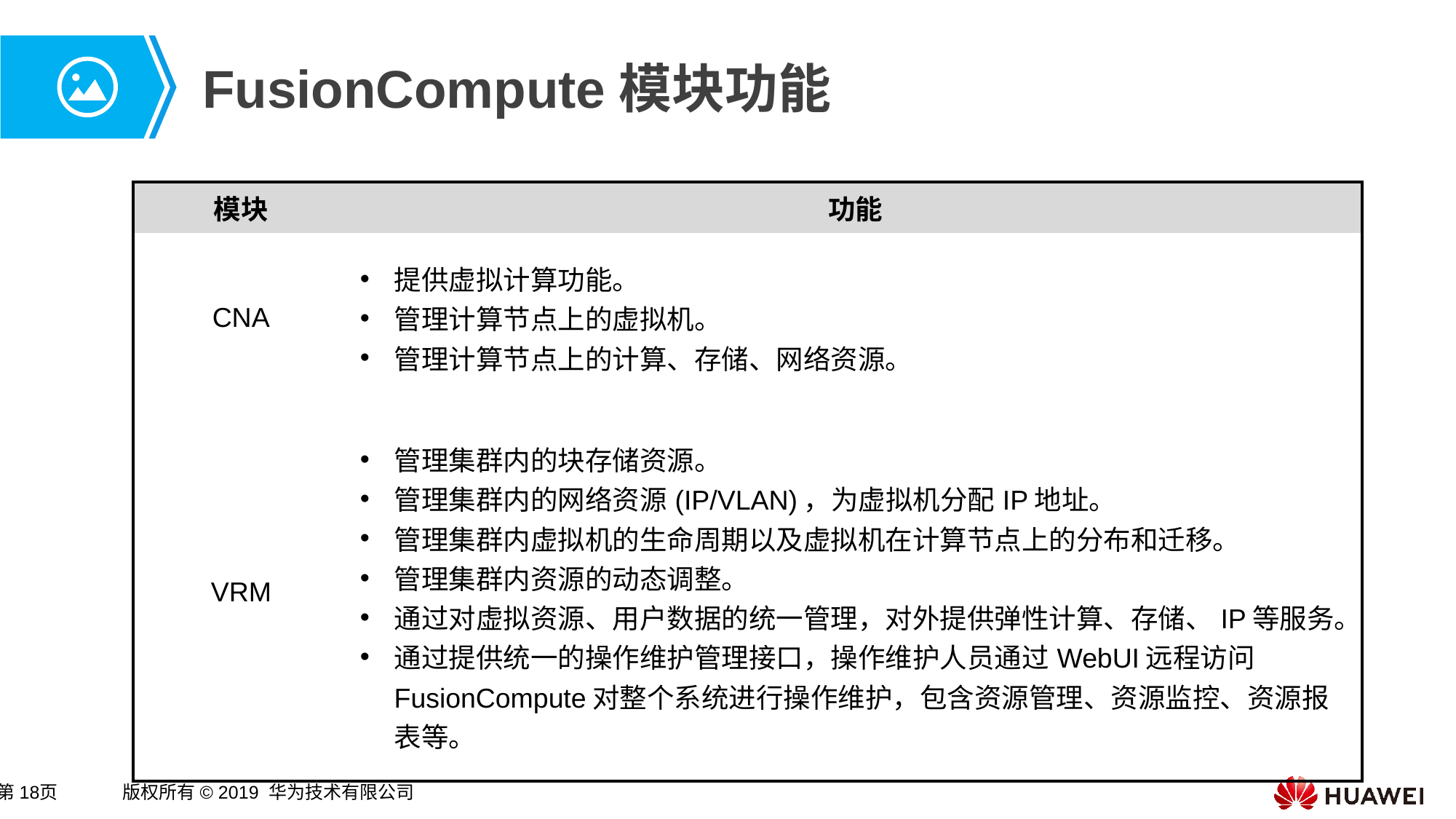

# FusionCompute模块功能
| 模块 | 功能 |
| --- | --- |
| CNA | 提供虚拟计算功能。 管理计算节点上的虚拟机。 管理计算节点上的计算、存储、网络资源。 |
| VRM | 管理集群内的块存储资源。 管理集群内的网络资源(IP/VLAN)，为虚拟机分配IP地址。 管理集群内虚拟机的生命周期以及虚拟机在计算节点上的分布和迁移。 管理集群内资源的动态调整。 通过对虚拟资源、用户数据的统一管理，对外提供弹性计算、存储、IP等服务。 通过提供统一的操作维护管理接口，操作维护人员通过WebUI远程访问FusionCompute对整个系统进行操作维护，包含资源管理、资源监控、资源报表等。 |